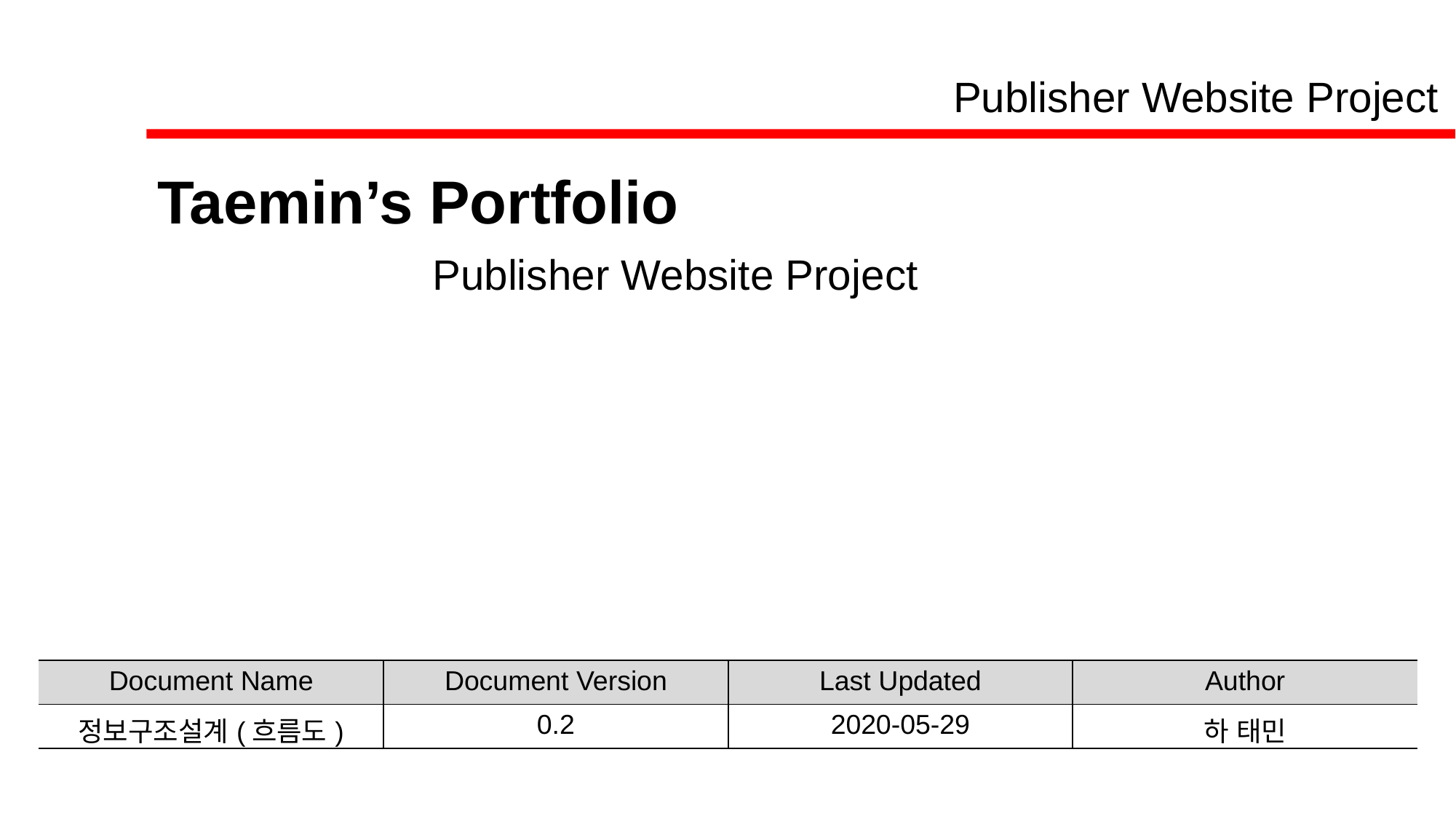

Publisher Website Project

Taemin’s Portfolio
Publisher Website Project
| Document Name | Document Version | Last Updated | Author |
| --- | --- | --- | --- |
| 정보구조설계(흐름도) | 0.2 | 2020-05-29 | 하 태민 |